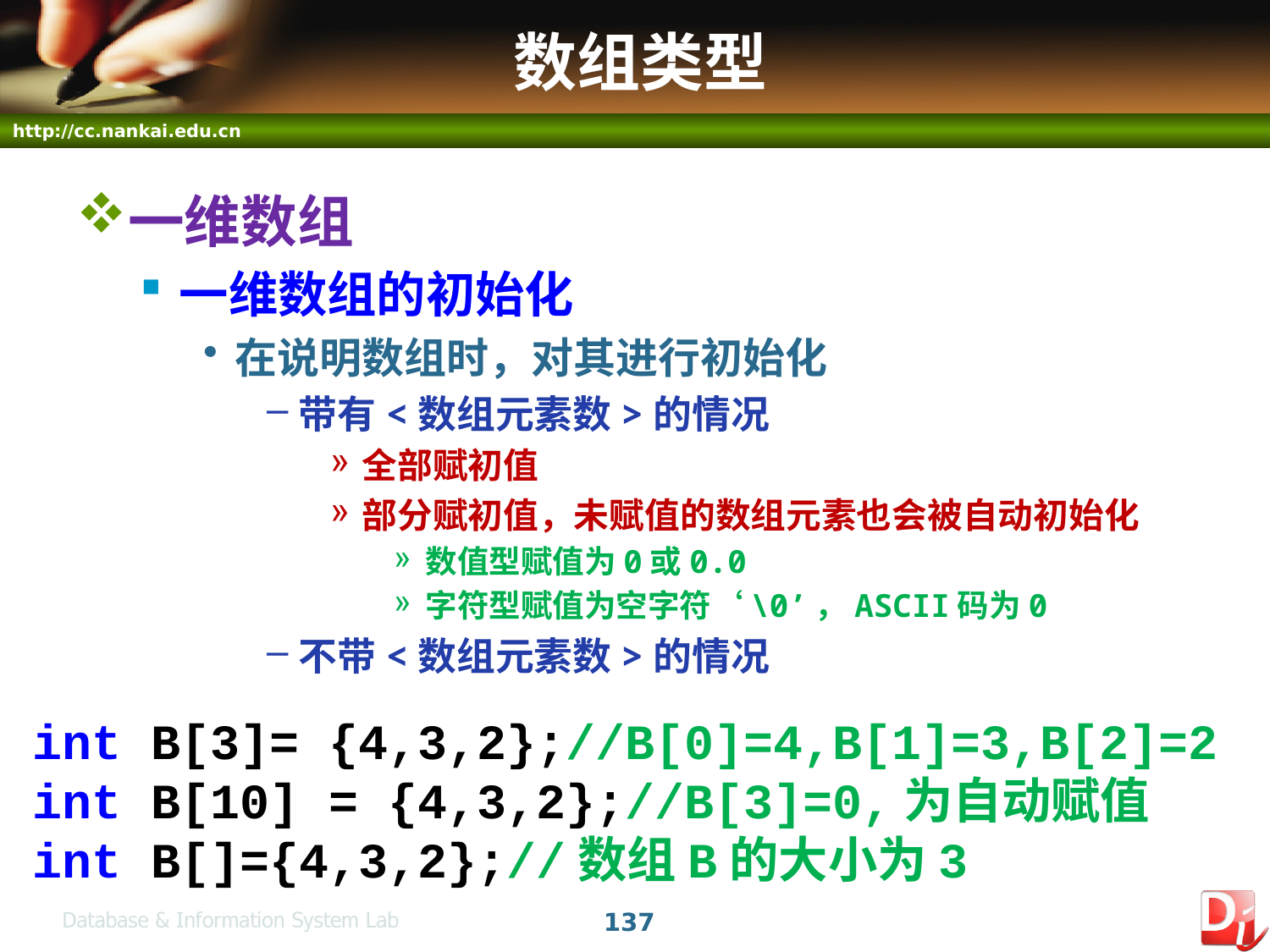

# 数组类型
一维数组
一维数组的初始化
在说明数组时，对其进行初始化
带有<数组元素数>的情况
全部赋初值
部分赋初值，未赋值的数组元素也会被自动初始化
数值型赋值为0或0.0
字符型赋值为空字符‘\0’，ASCII码为0
不带<数组元素数>的情况
int B[3]= {4,3,2};//B[0]=4,B[1]=3,B[2]=2
int B[10] = {4,3,2};//B[3]=0,为自动赋值
int B[]={4,3,2};//数组B的大小为3
137
Database & Information System Lab